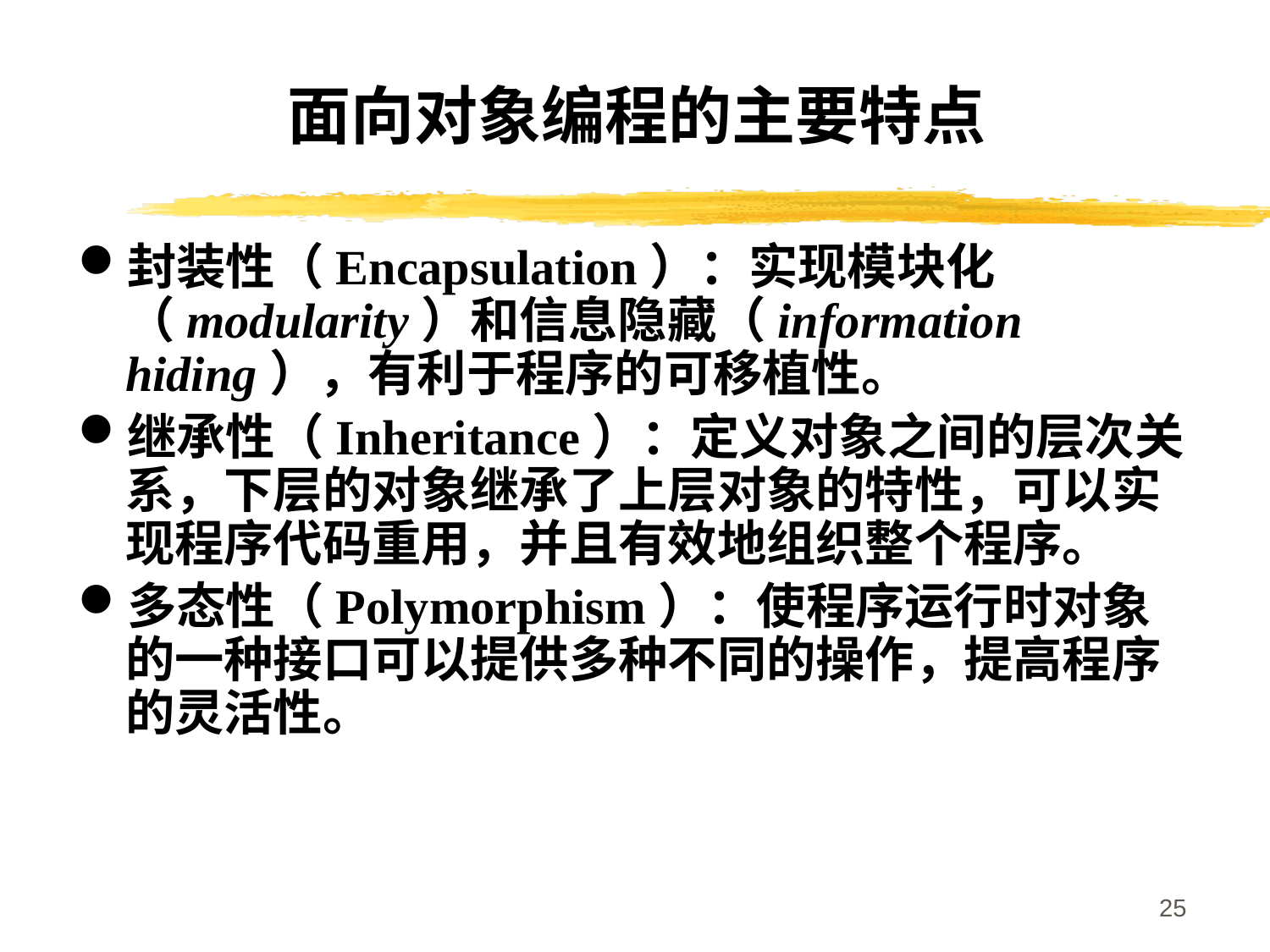

# 面向对象编程的主要特点
封装性（Encapsulation）：实现模块化（modularity）和信息隐藏（information hiding），有利于程序的可移植性。
继承性（Inheritance）：定义对象之间的层次关系，下层的对象继承了上层对象的特性，可以实现程序代码重用，并且有效地组织整个程序。
多态性（Polymorphism）：使程序运行时对象的一种接口可以提供多种不同的操作，提高程序的灵活性。
25